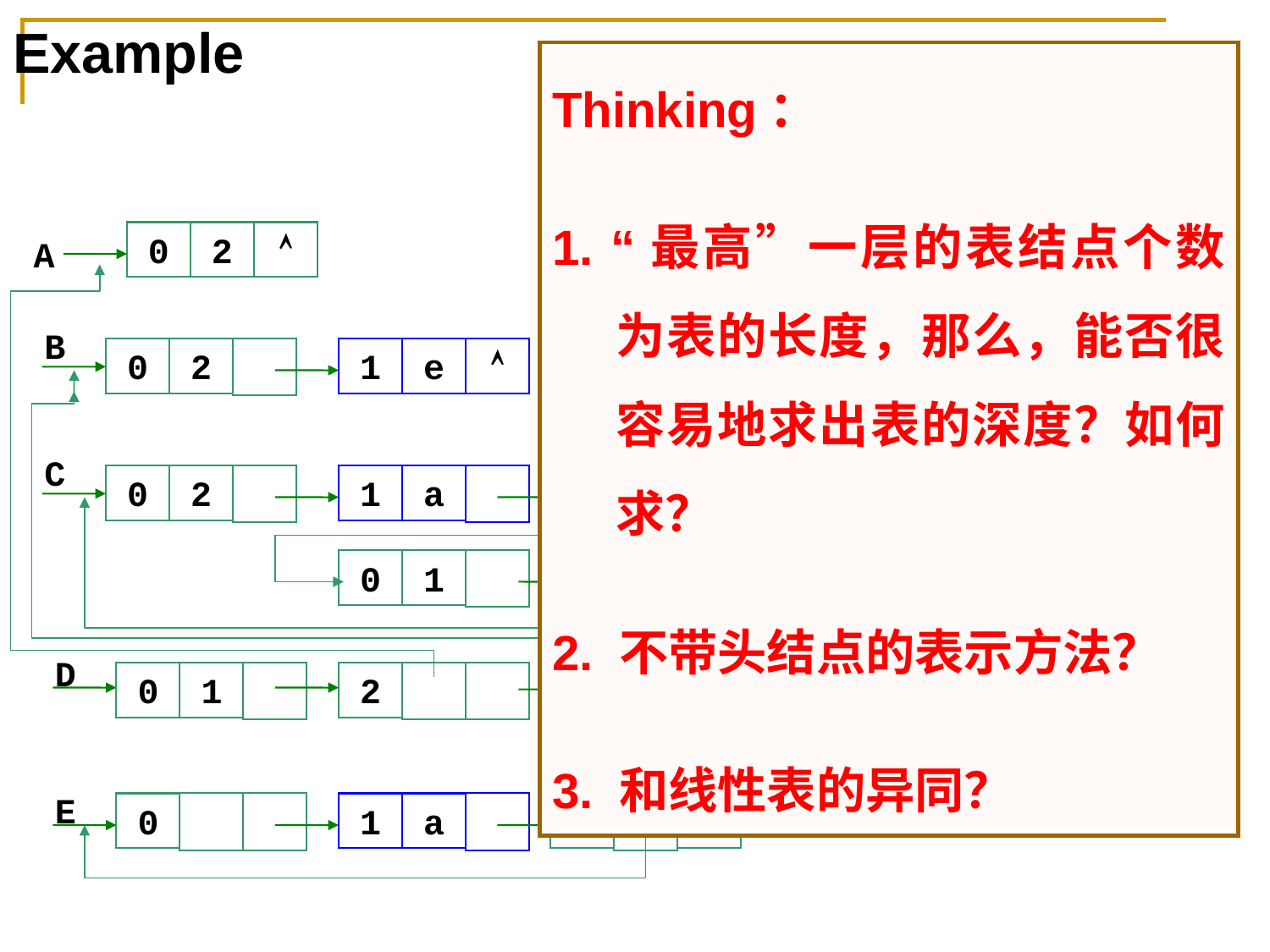

# Example
特点：
广义表中的所有表(不论是哪一层的子表)都带有一个表头结点，空表也不例外。
表中结点的层次分明。所有同一层的表元素，在其存储表示中也在同一层。
最高一层的表结点个数（除表头结点外）即为表的长度。
Thinking：
1. “最高”一层的表结点个数为表的长度，那么，能否很容易地求出表的深度？如何求？
2. 不带头结点的表示方法？
3. 和线性表的异同？
◆ A=()
◆ B=(e)
◆ C=(a,(b,c,d))
◆ D=(A,B,C)
◆ E=(a,E)
0
2
∧
A

D
0
1

2

2

2

∧

B
0
2

1
e
∧

C
0
2

1
a

2

∧

0
1

1
b

1
c

1
d
∧

E
0

1
a

2

∧